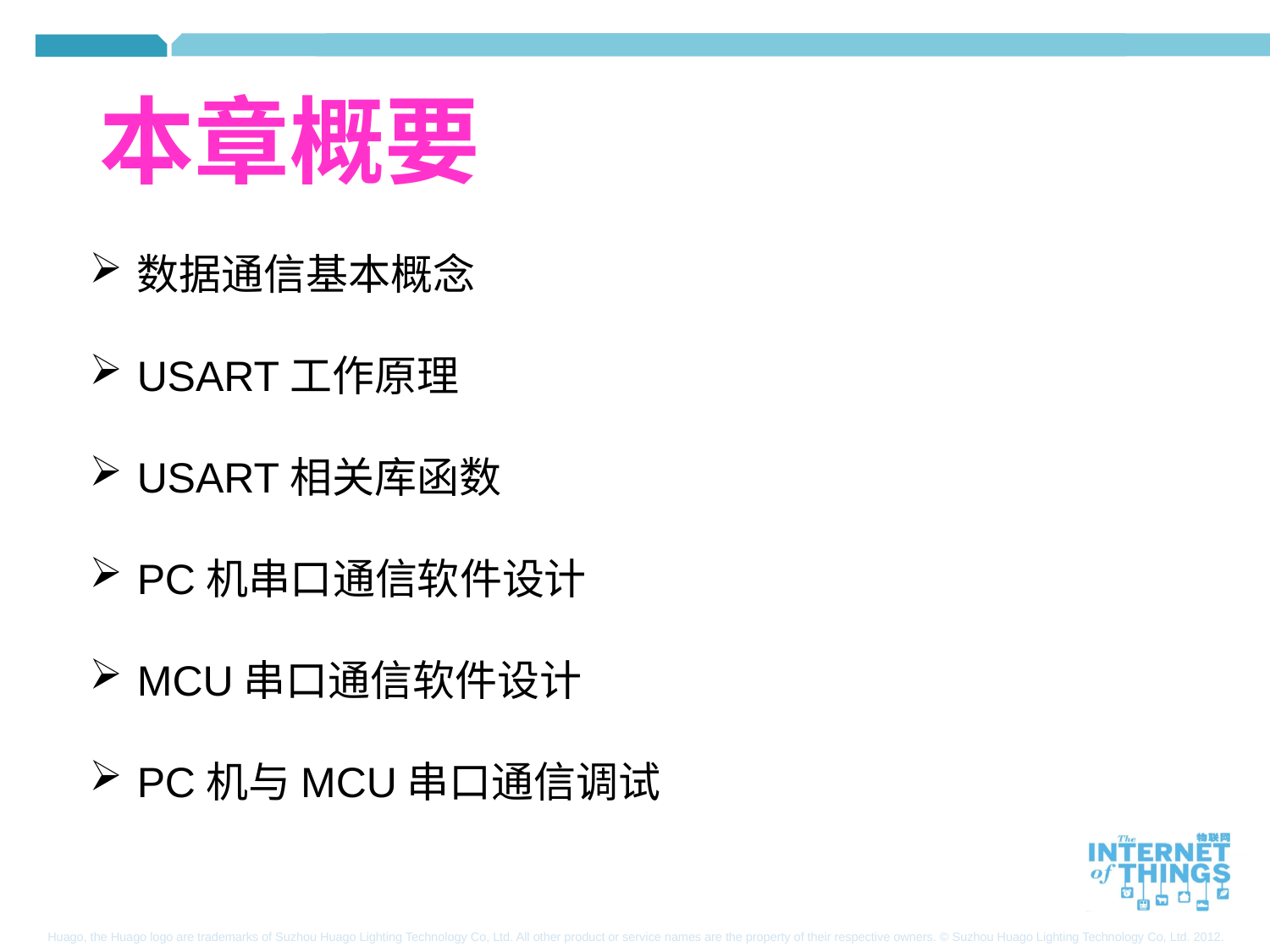

本章概要
数据通信基本概念
USART工作原理
USART相关库函数
PC机串口通信软件设计
MCU串口通信软件设计
PC机与MCU串口通信调试
二传输网络介绍